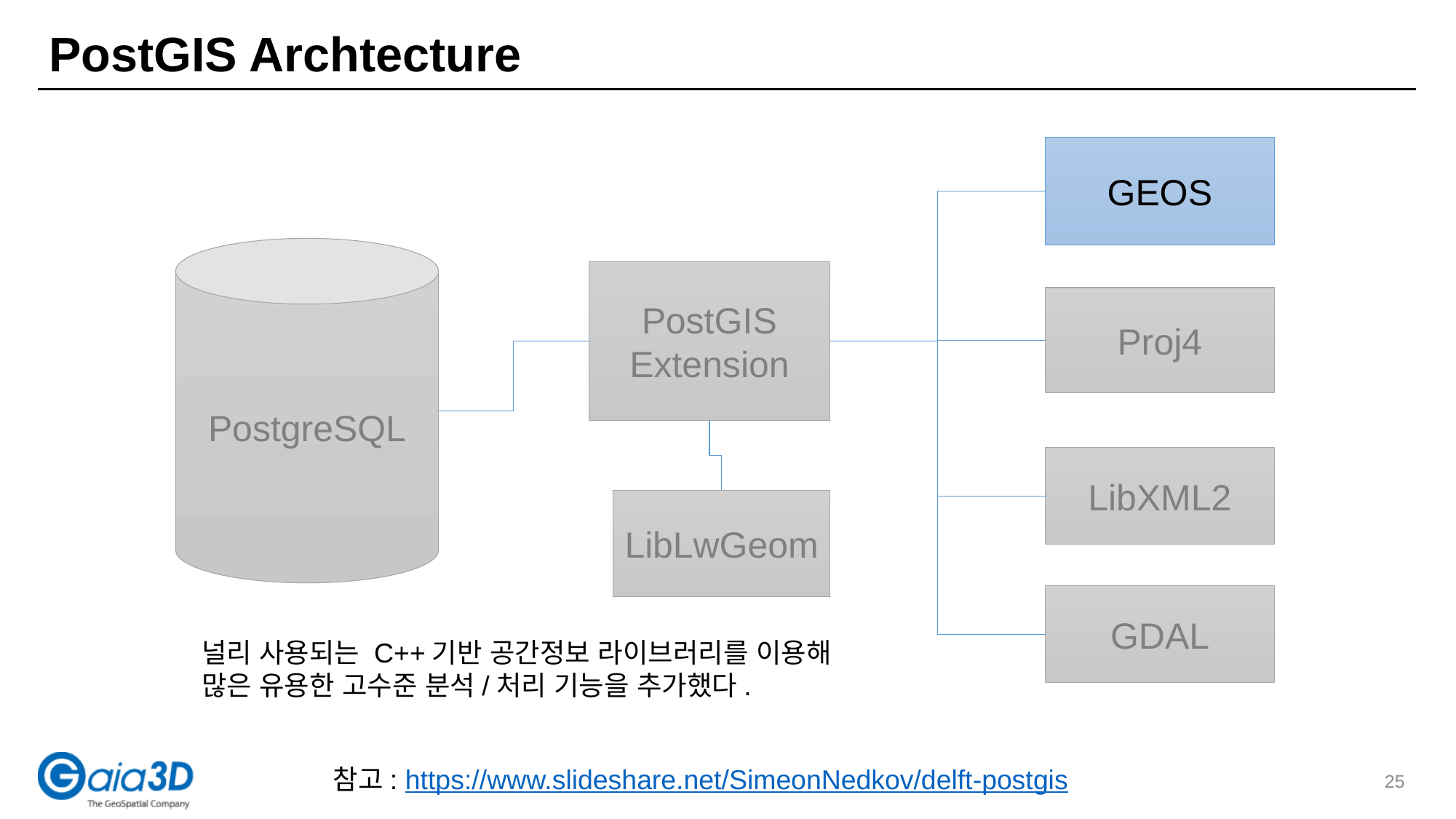

# PostGIS Archtecture

GEOS
PostgreSQL
PostGIS
Extension
Proj4
LibXML2
LibLwGeom
GDAL
널리 사용되는 C++기반 공간정보 라이브러리를 이용해
많은 유용한 고수준 분석/처리 기능을 추가했다.
참고: https://www.slideshare.net/SimeonNedkov/delft-postgis
25